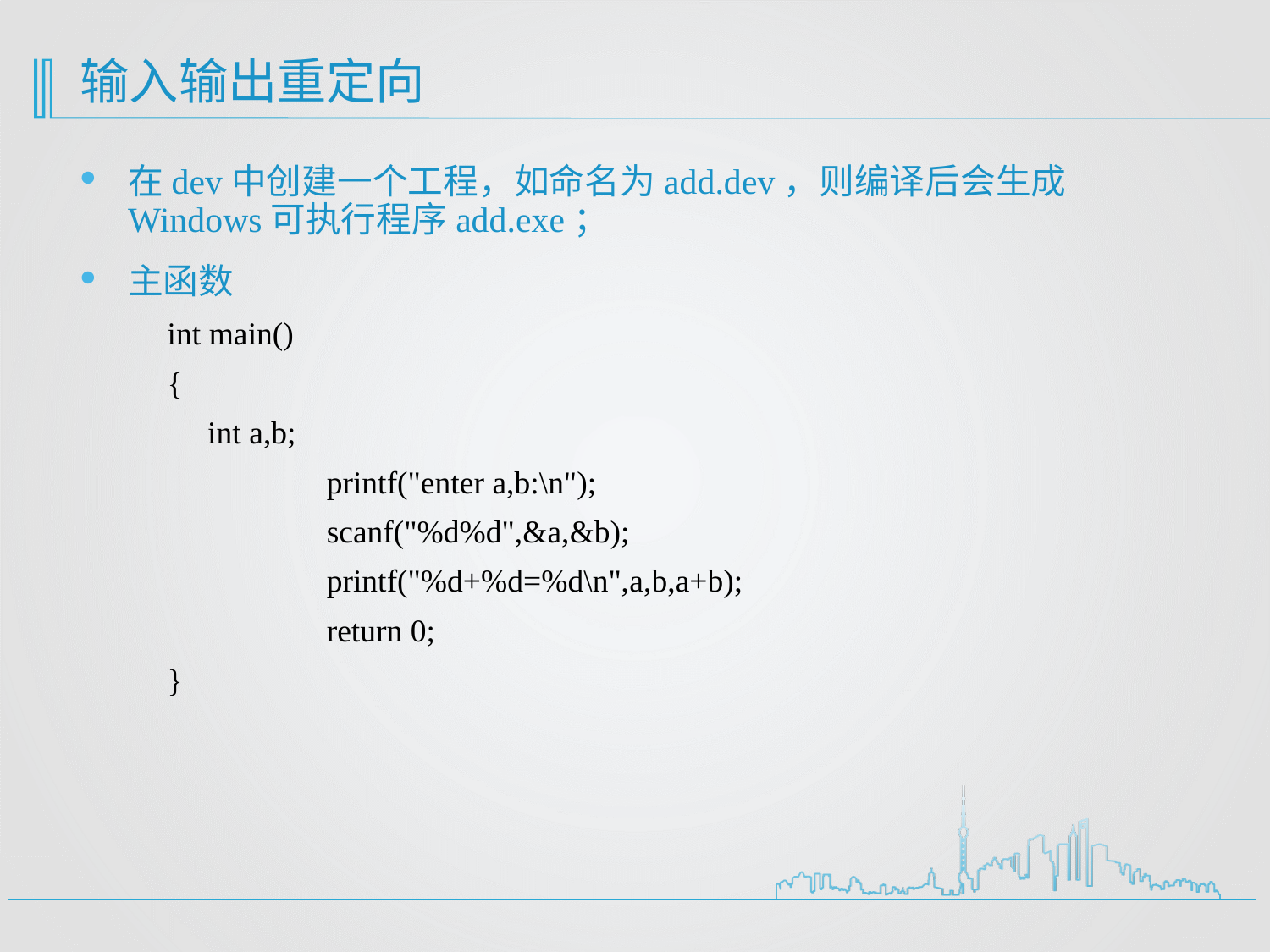

# 输入输出重定向
在dev中创建一个工程，如命名为add.dev，则编译后会生成Windows可执行程序add.exe；
主函数
int main()
{
     int a,b;
	    printf("enter a,b:\n");
	    scanf("%d%d",&a,&b);
	    printf("%d+%d=%d\n",a,b,a+b);
	    return 0;
}